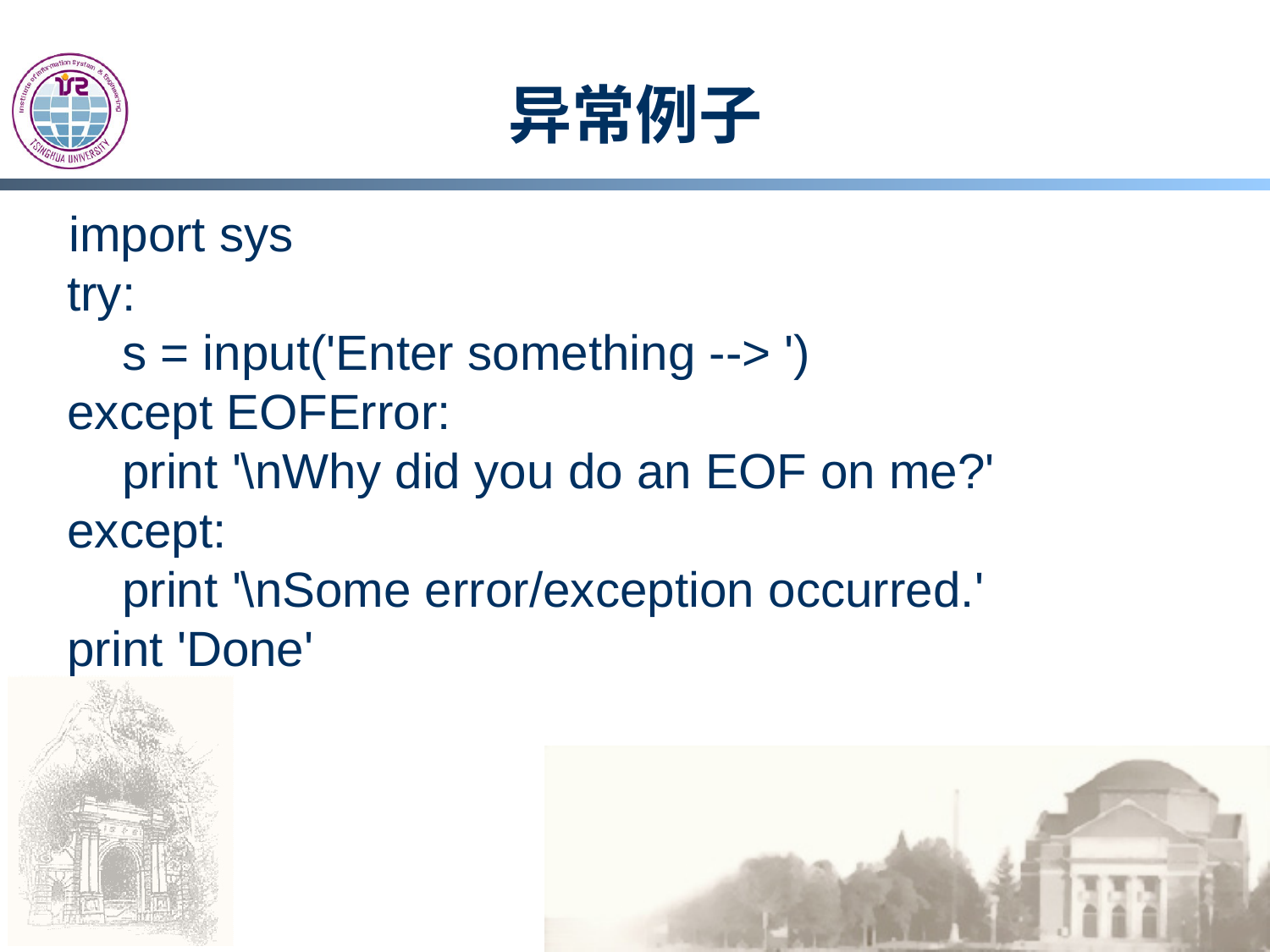

# 异常例子
   import sys
try:
    s = input('Enter something --> ')
except EOFError:
    print '\nWhy did you do an EOF on me?'
except:
    print '\nSome error/exception occurred.'
print 'Done'